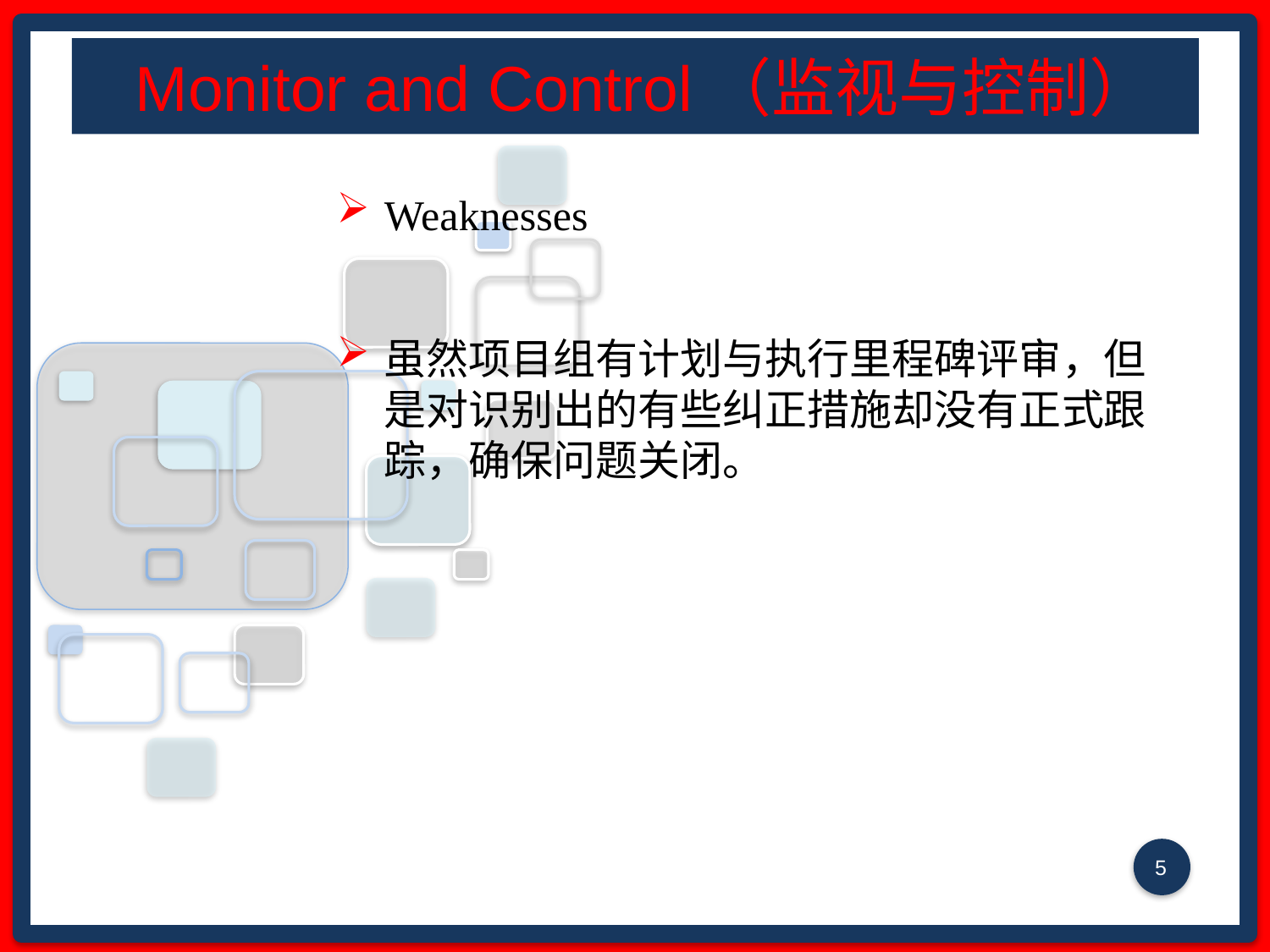

# Monitor and Control（监视与控制）
Weaknesses

虽然项目组有计划与执行里程碑评审，但是对识别出的有些纠正措施却没有正式跟踪，确保问题关闭。